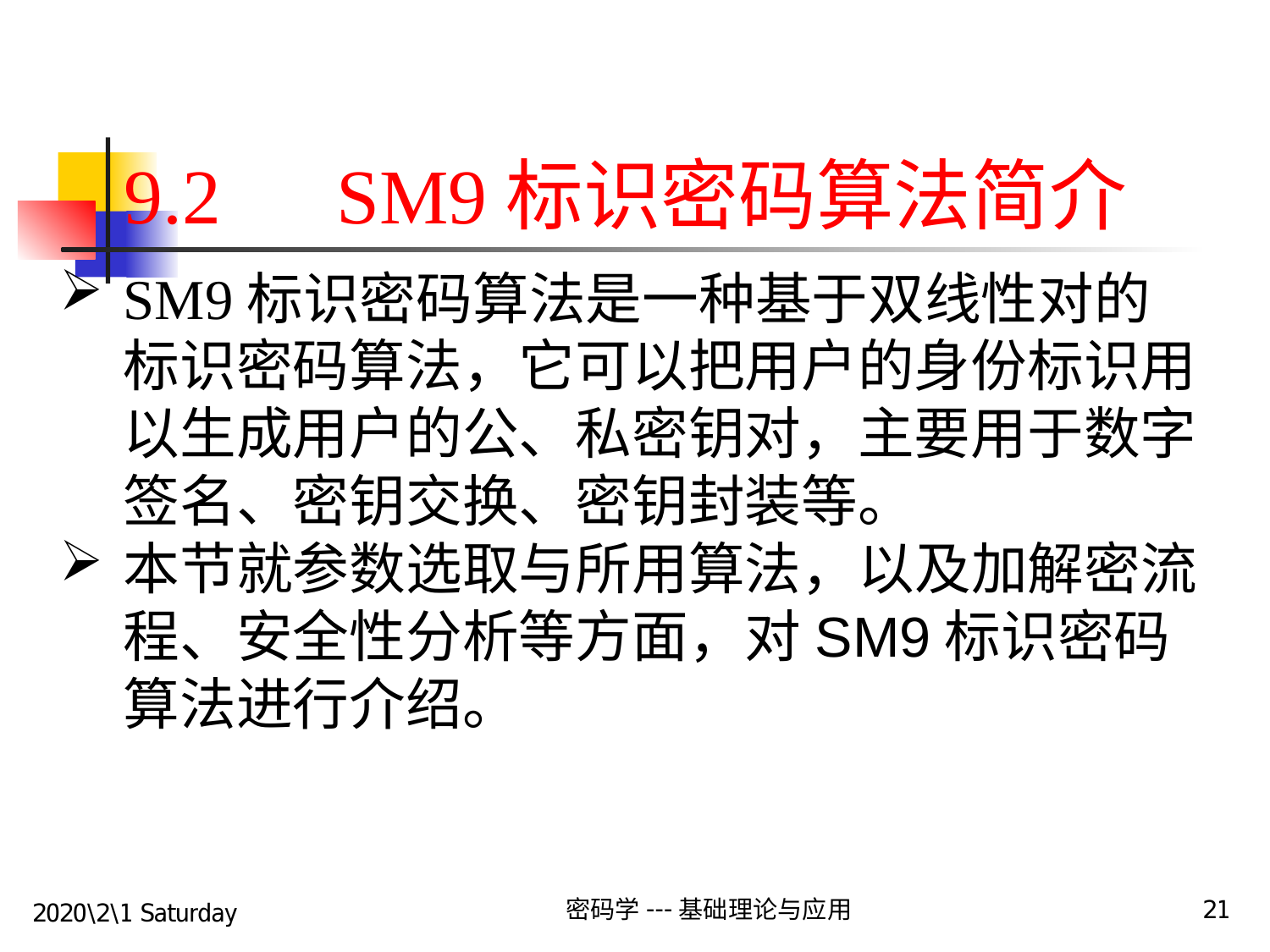

9.2　SM9标识密码算法简介
SM9标识密码算法是一种基于双线性对的标识密码算法，它可以把用户的身份标识用以生成用户的公、私密钥对，主要用于数字签名、密钥交换、密钥封装等。
本节就参数选取与所用算法，以及加解密流程、安全性分析等方面，对SM9标识密码算法进行介绍。
密码学---基础理论与应用
21
2020\2\1 Saturday